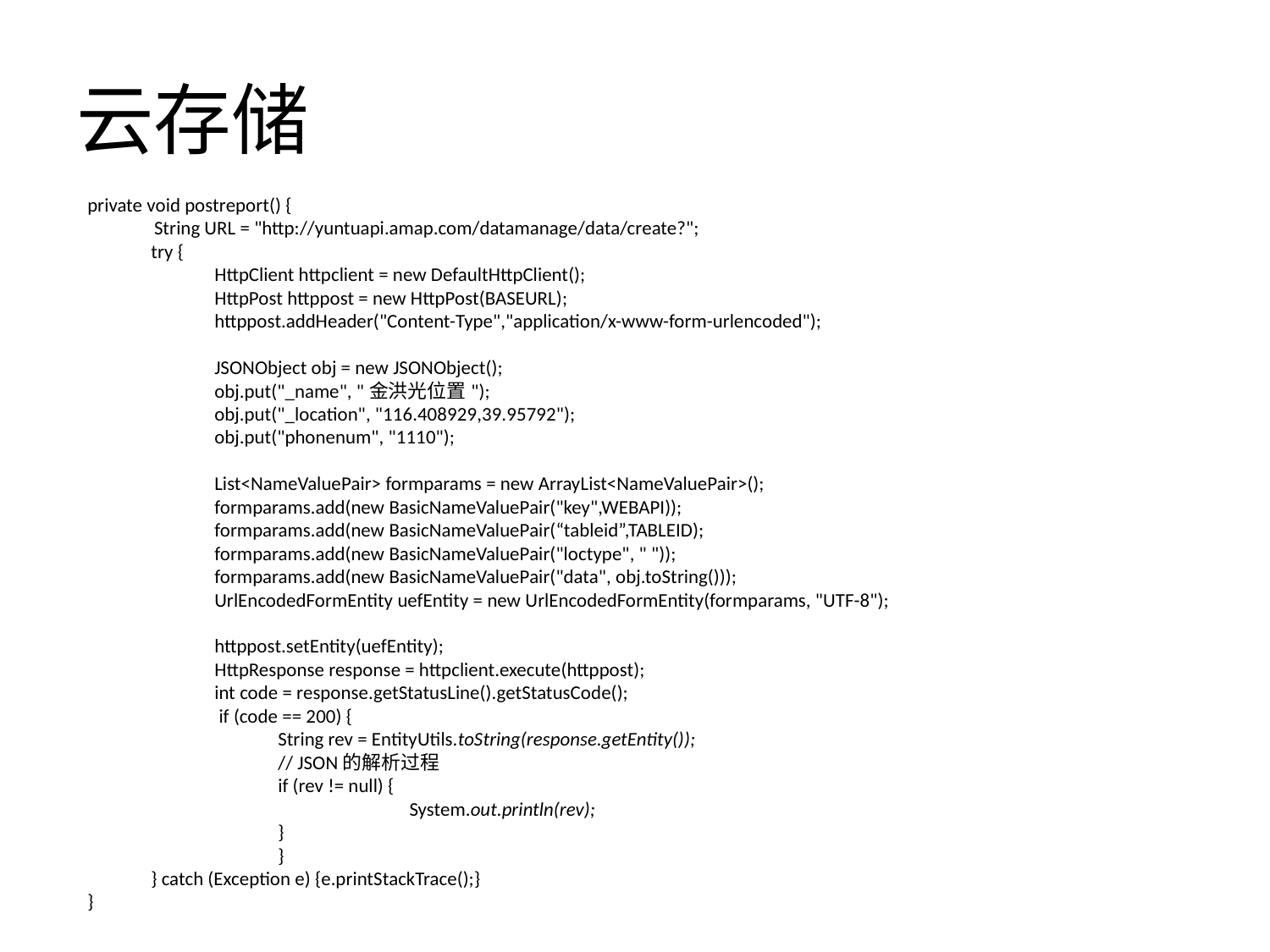

# 云存储
private void postreport() {
               String URL = "http://yuntuapi.amap.com/datamanage/data/create?";
try {
HttpClient httpclient = new DefaultHttpClient();
HttpPost httppost = new HttpPost(BASEURL);
httppost.addHeader("Content-Type","application/x-www-form-urlencoded");

JSONObject obj = new JSONObject();
obj.put("_name", "金洪光位置");
obj.put("_location", "116.408929,39.95792");
obj.put("phonenum", "1110");

List<NameValuePair> formparams = new ArrayList<NameValuePair>();
formparams.add(new BasicNameValuePair("key",WEBAPI));
formparams.add(new BasicNameValuePair(“tableid”,TABLEID);
formparams.add(new BasicNameValuePair("loctype", " "));
formparams.add(new BasicNameValuePair("data", obj.toString()));
UrlEncodedFormEntity uefEntity = new UrlEncodedFormEntity(formparams, "UTF-8");

httppost.setEntity(uefEntity);
HttpResponse response = httpclient.execute(httppost);
int code = response.getStatusLine().getStatusCode();
 if (code == 200) {
String rev = EntityUtils.toString(response.getEntity());
// JSON的解析过程
if (rev != null) {
	 System.out.println(rev);
}
	}
} catch (Exception e) {e.printStackTrace();}
}